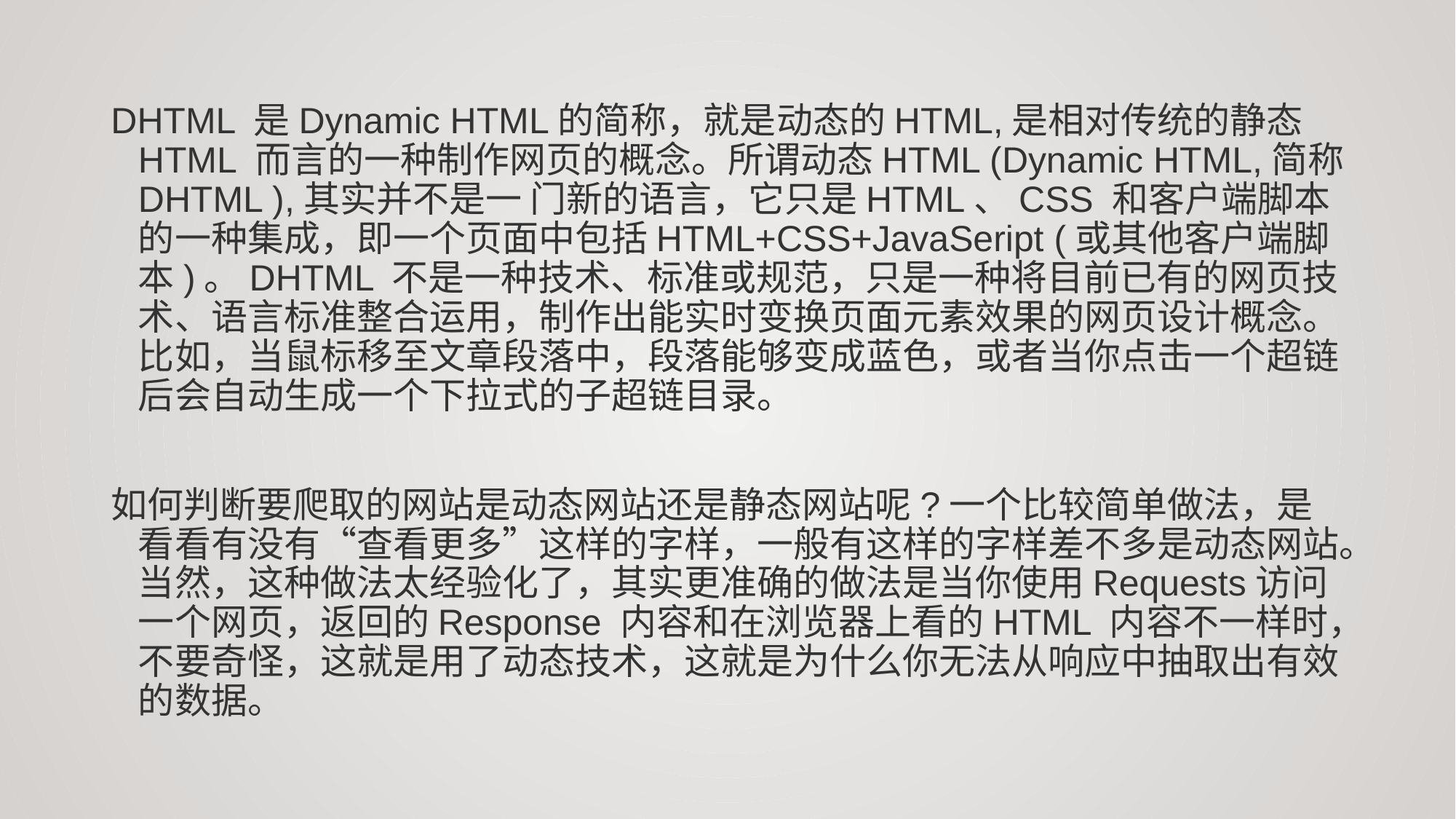

DHTML 是Dynamic HTML的简称，就是动态的HTML,是相对传统的静态HTML 而言的一种制作网页的概念。所谓动态HTML (Dynamic HTML,简称DHTML ),其实并不是一 门新的语言，它只是HTML、CSS 和客户端脚本的一种集成，即一个页面中包括HTML+CSS+JavaSeript (或其他客户端脚本)。DHTML 不是一种技术、标准或规范，只是一种将目前已有的网页技术、语言标准整合运用，制作出能实时变换页面元素效果的网页设计概念。比如，当鼠标移至文章段落中，段落能够变成蓝色，或者当你点击一个超链后会自动生成一个下拉式的子超链目录。

如何判断要爬取的网站是动态网站还是静态网站呢?一个比较简单做法，是看看有没有“查看更多”这样的字样，一般有这样的字样差不多是动态网站。当然，这种做法太经验化了，其实更准确的做法是当你使用Requests访问一个网页，返回的Response 内容和在浏览器上看的HTML 内容不一样时，不要奇怪，这就是用了动态技术，这就是为什么你无法从响应中抽取出有效的数据。